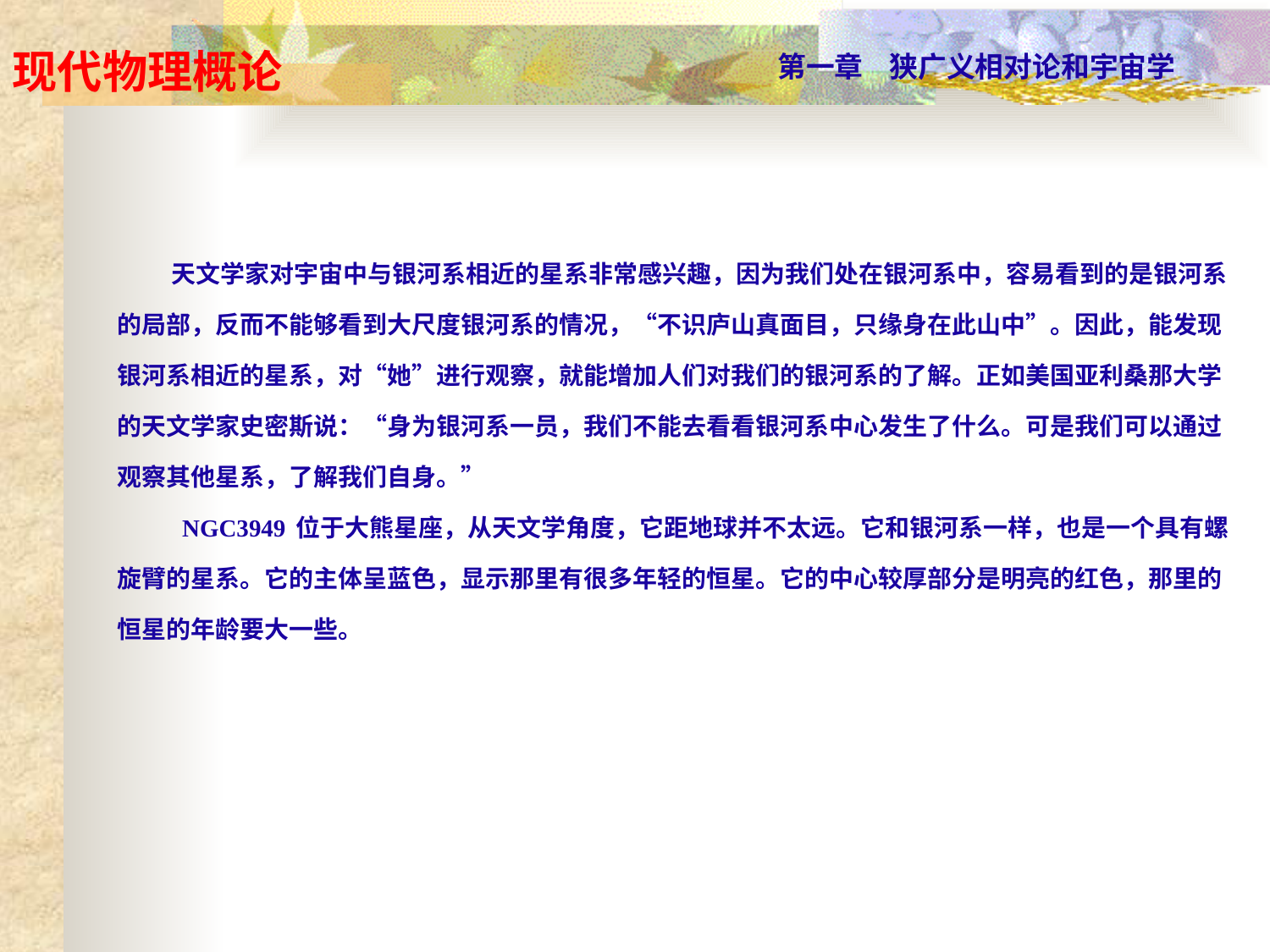

天文学家对宇宙中与银河系相近的星系非常感兴趣，因为我们处在银河系中，容易看到的是银河系的局部，反而不能够看到大尺度银河系的情况，“不识庐山真面目，只缘身在此山中”。因此，能发现银河系相近的星系，对“她”进行观察，就能增加人们对我们的银河系的了解。正如美国亚利桑那大学的天文学家史密斯说：“身为银河系一员，我们不能去看看银河系中心发生了什么。可是我们可以通过观察其他星系，了解我们自身。”
　　 NGC3949位于大熊星座，从天文学角度，它距地球并不太远。它和银河系一样，也是一个具有螺旋臂的星系。它的主体呈蓝色，显示那里有很多年轻的恒星。它的中心较厚部分是明亮的红色，那里的恒星的年龄要大一些。